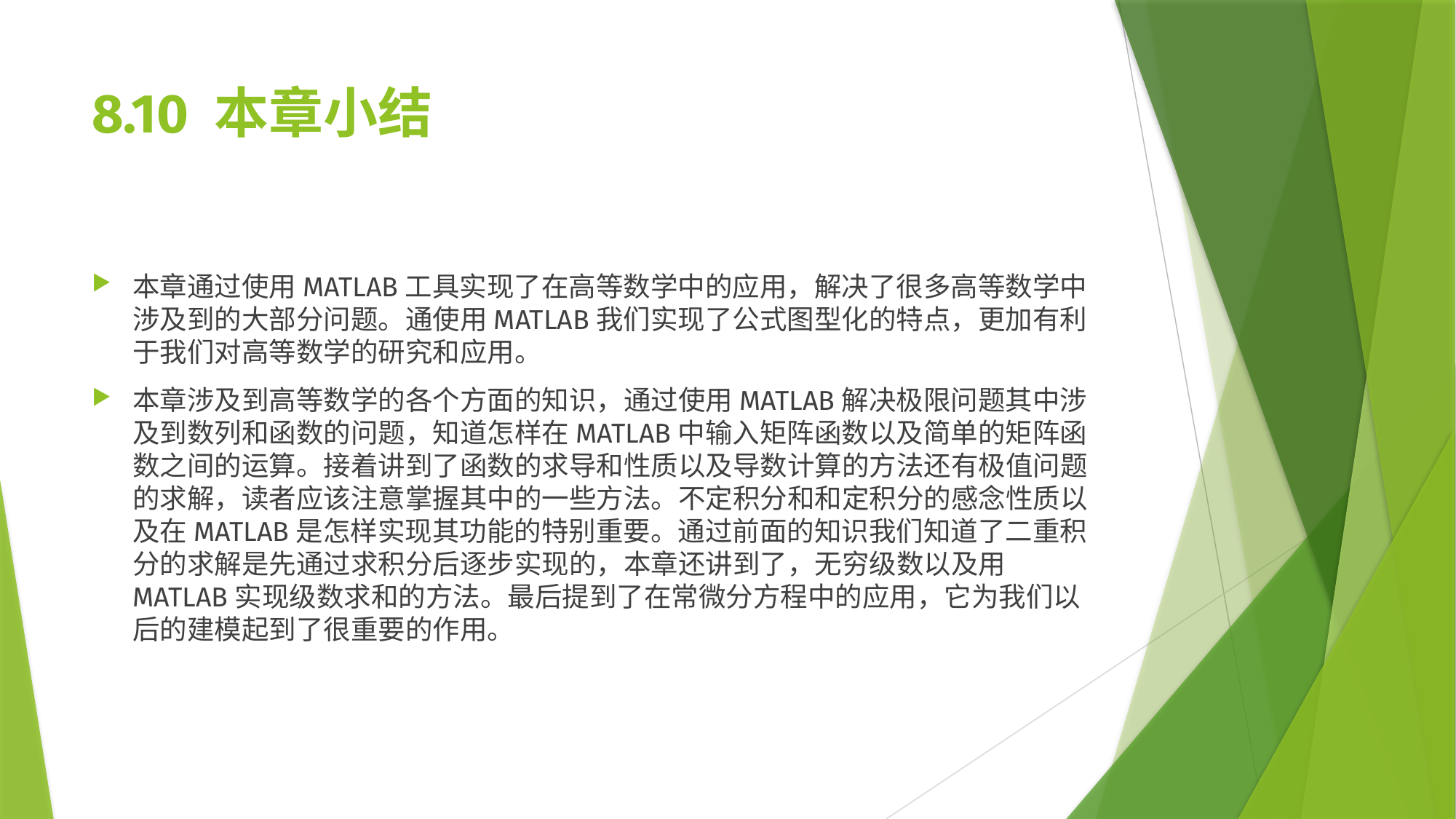

# 8.10 本章小结
本章通过使用MATLAB工具实现了在高等数学中的应用，解决了很多高等数学中涉及到的大部分问题。通使用MATLAB我们实现了公式图型化的特点，更加有利于我们对高等数学的研究和应用。
本章涉及到高等数学的各个方面的知识，通过使用MATLAB解决极限问题其中涉及到数列和函数的问题，知道怎样在MATLAB中输入矩阵函数以及简单的矩阵函数之间的运算。接着讲到了函数的求导和性质以及导数计算的方法还有极值问题的求解，读者应该注意掌握其中的一些方法。不定积分和和定积分的感念性质以及在MATLAB是怎样实现其功能的特别重要。通过前面的知识我们知道了二重积分的求解是先通过求积分后逐步实现的，本章还讲到了，无穷级数以及用MATLAB实现级数求和的方法。最后提到了在常微分方程中的应用，它为我们以后的建模起到了很重要的作用。